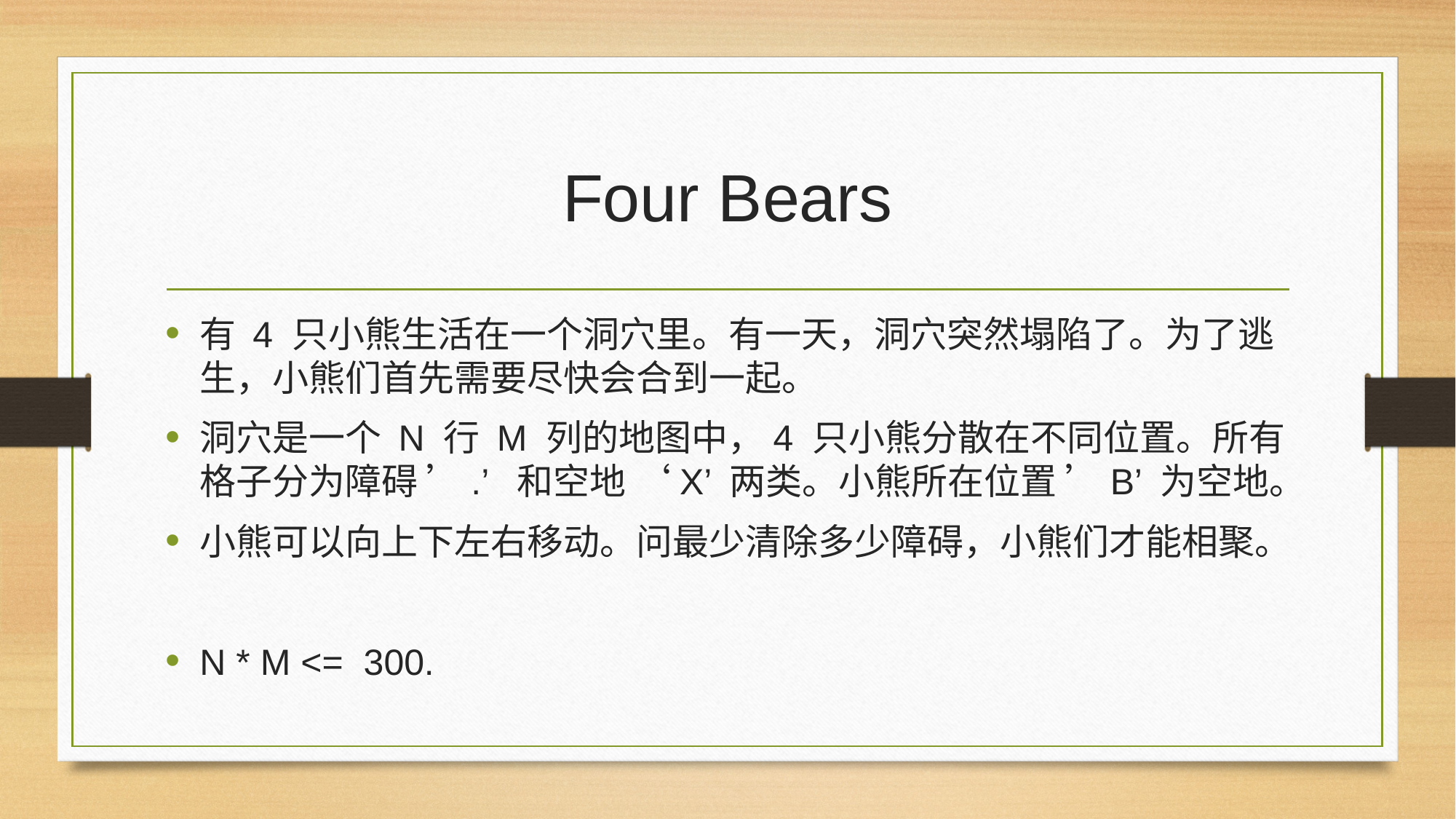

# Four Bears
有 4 只小熊生活在一个洞穴里。有一天，洞穴突然塌陷了。为了逃生，小熊们首先需要尽快会合到一起。
洞穴是一个 N 行 M 列的地图中，4 只小熊分散在不同位置。所有格子分为障碍 ’.’  和空地 ‘X’ 两类。小熊所在位置 ’B’ 为空地。
小熊可以向上下左右移动。问最少清除多少障碍，小熊们才能相聚。

N * M <=  300.